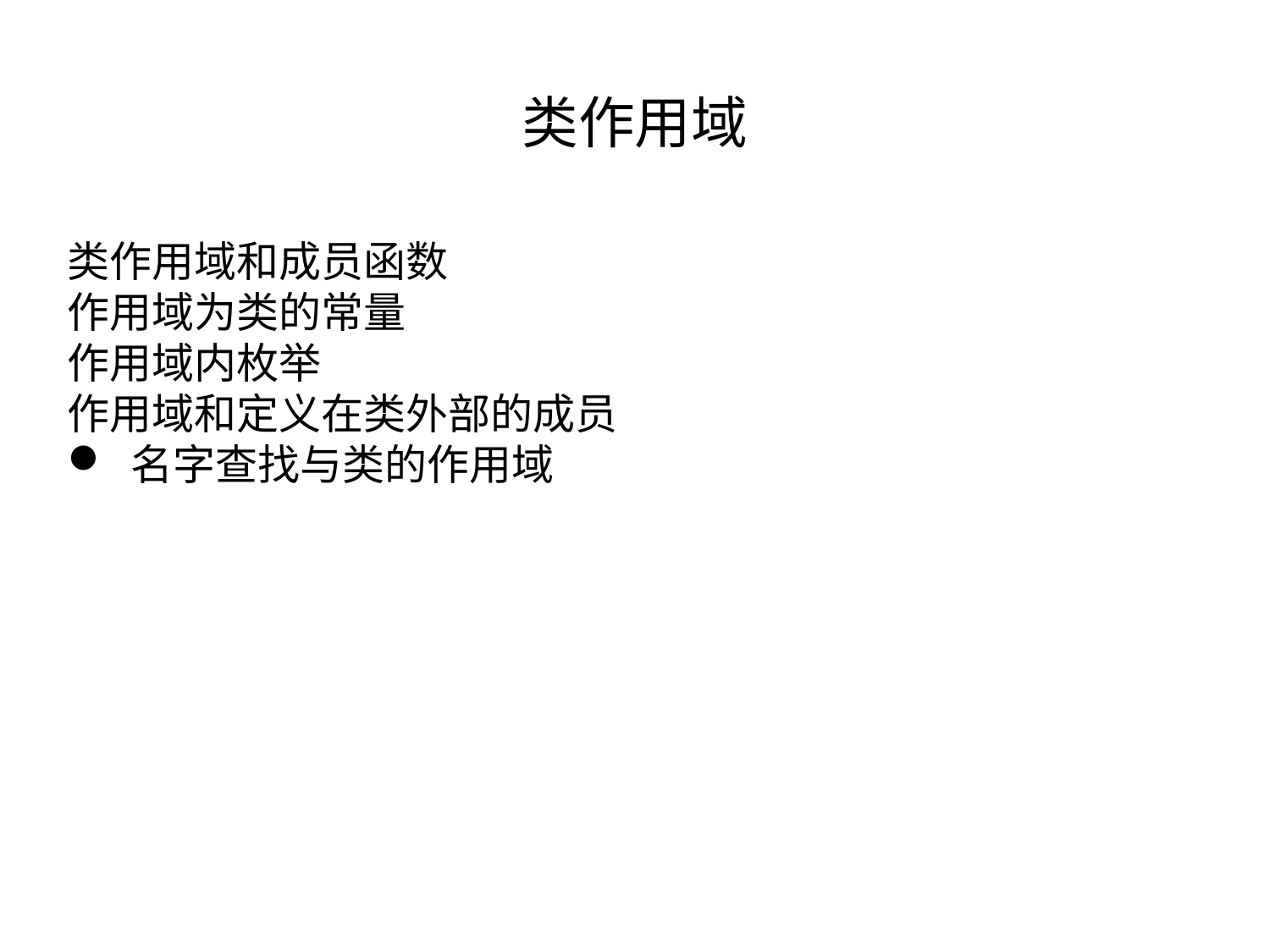

类作用域
类作用域和成员函数
作用域为类的常量
作用域内枚举
作用域和定义在类外部的成员
名字查找与类的作用域